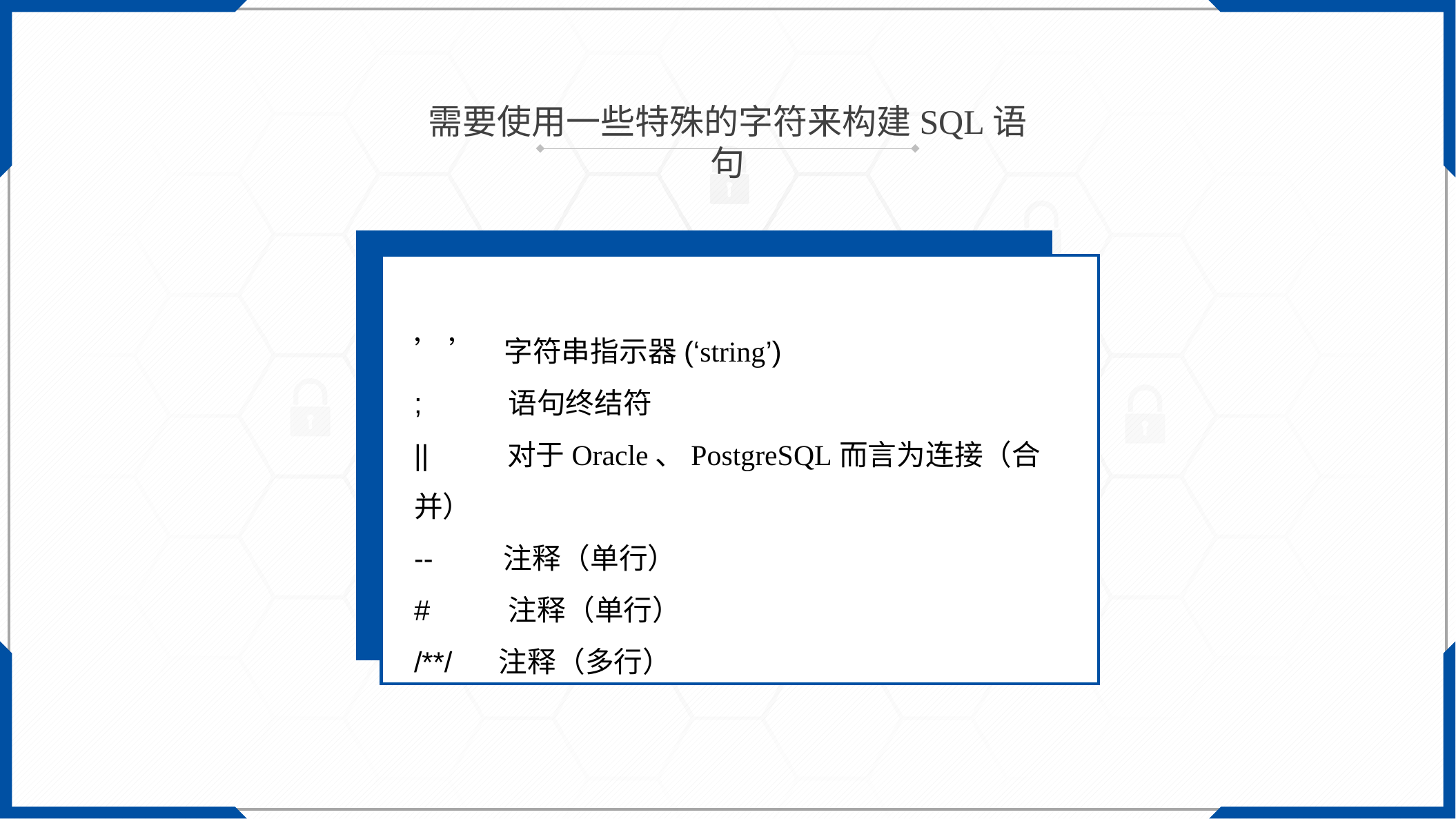

需要使用一些特殊的字符来构建SQL语句

’ ’   字符串指示器(‘string’)
;          语句终结符
||         对于Oracle、PostgreSQL而言为连接（合并）
--        注释（单行）
#         注释（单行）
/**/     注释（多行）